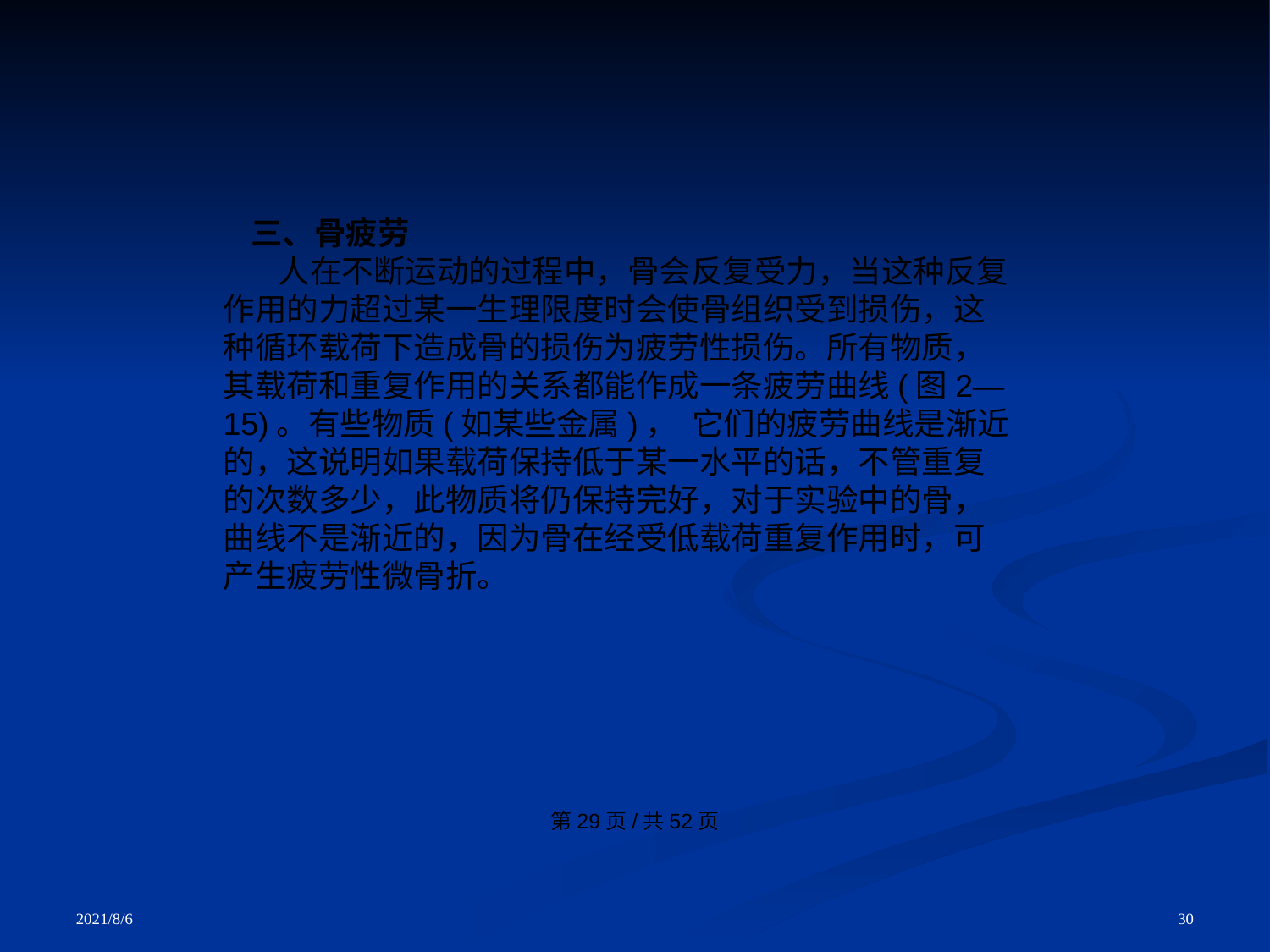

第29页/共52页
  三、骨疲劳
    人在不断运动的过程中，骨会反复受力，当这种反复作用的力超过某一生理限度时会使骨组织受到损伤，这种循环载荷下造成骨的损伤为疲劳性损伤。所有物质，其载荷和重复作用的关系都能作成一条疲劳曲线(图2—15)。有些物质(如某些金属)，  它们的疲劳曲线是渐近的，这说明如果载荷保持低于某一水平的话，不管重复的次数多少，此物质将仍保持完好，对于实验中的骨，曲线不是渐近的，因为骨在经受低载荷重复作用时，可产生疲劳性微骨折。

30
2021/8/6